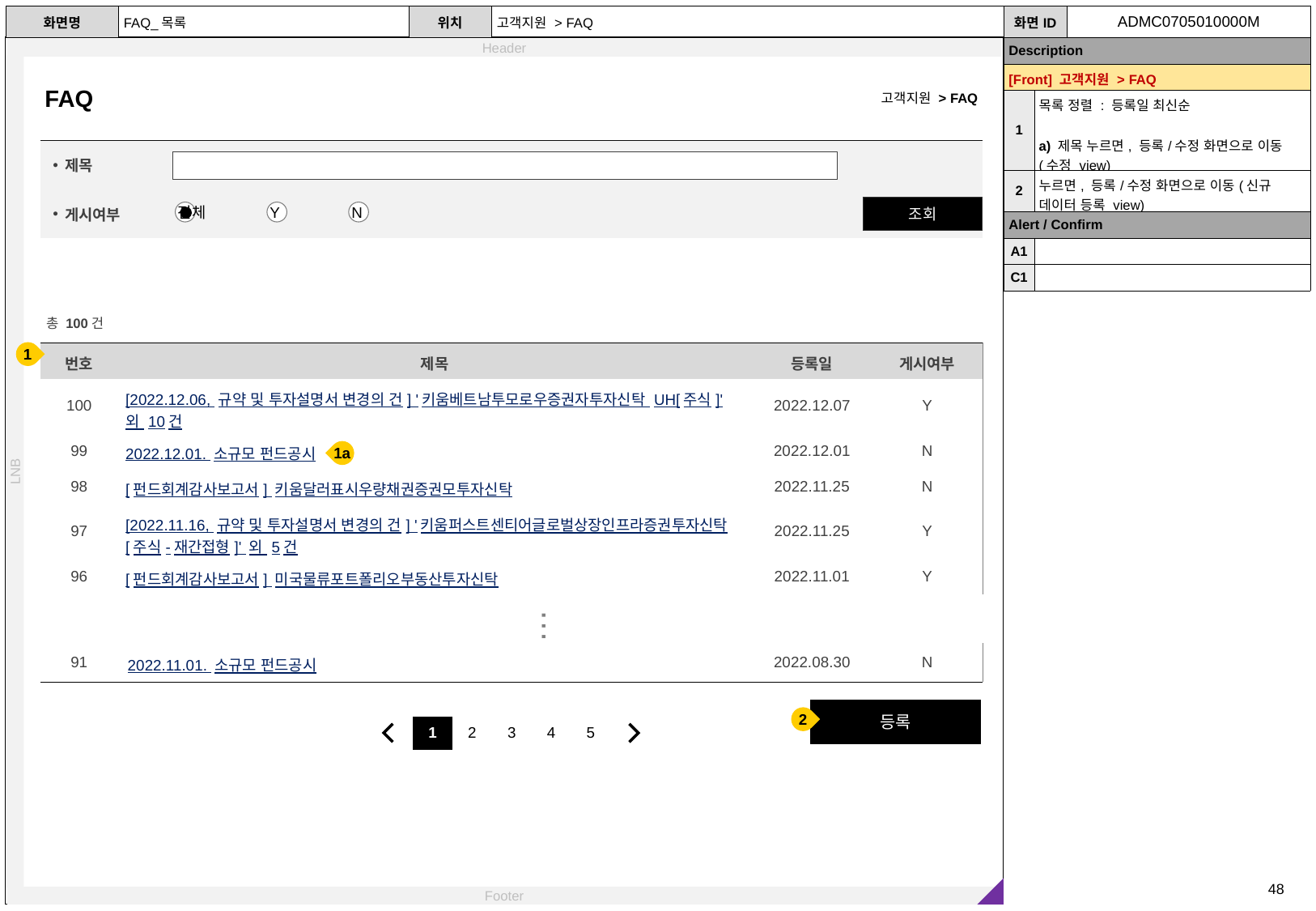

| 화면명 | FAQ\_목록 | 위치 | 고객지원 > FAQ | 화면ID | ADMC0705010000M |
| --- | --- | --- | --- | --- | --- |
| Description |  |
| --- | --- |
| [Front] 고객지원 > FAQ |  |
| 1 | 목록 정렬 : 등록일 최신순 a) 제목 누르면, 등록/수정 화면으로 이동(수정 view) |
| 2 | 누르면, 등록/수정 화면으로 이동(신규 데이터 등록 view) |
| Alert / Confirm |  |
| A1 |  |
| C1 |  |
FAQ
고객지원 > FAQ
| 제목 |  |
| --- | --- |
| 게시여부 |  |

조회
전체

Y
N
총 100건
1

| 번호 | 제목 | 등록일 | 게시여부 |
| --- | --- | --- | --- |
| 100 | [2022.12.06, 규약 및 투자설명서 변경의 건] '키움베트남투모로우증권자투자신탁 UH[주식]' 외 10건 | 2022.12.07 | Y |
| 99 | 2022.12.01. 소규모 펀드공시 | 2022.12.01 | N |
| 98 | [펀드회계감사보고서] 키움달러표시우량채권증권모투자신탁 | 2022.11.25 | N |
| 97 | [2022.11.16, 규약 및 투자설명서 변경의 건] '키움퍼스트센티어글로벌상장인프라증권투자신탁[주식-재간접형]' 외 5건 | 2022.11.25 | Y |
| 96 | [펀드회계감사보고서] 미국물류포트폴리오부동산투자신탁 | 2022.11.01 | Y |
|  |  |  |  |
| 91 | 2022.11.01. 소규모 펀드공시 | 2022.08.30 | N |
1a

…
등록
2

| 1 | 2 | 3 | 4 | 5 |
| --- | --- | --- | --- | --- |